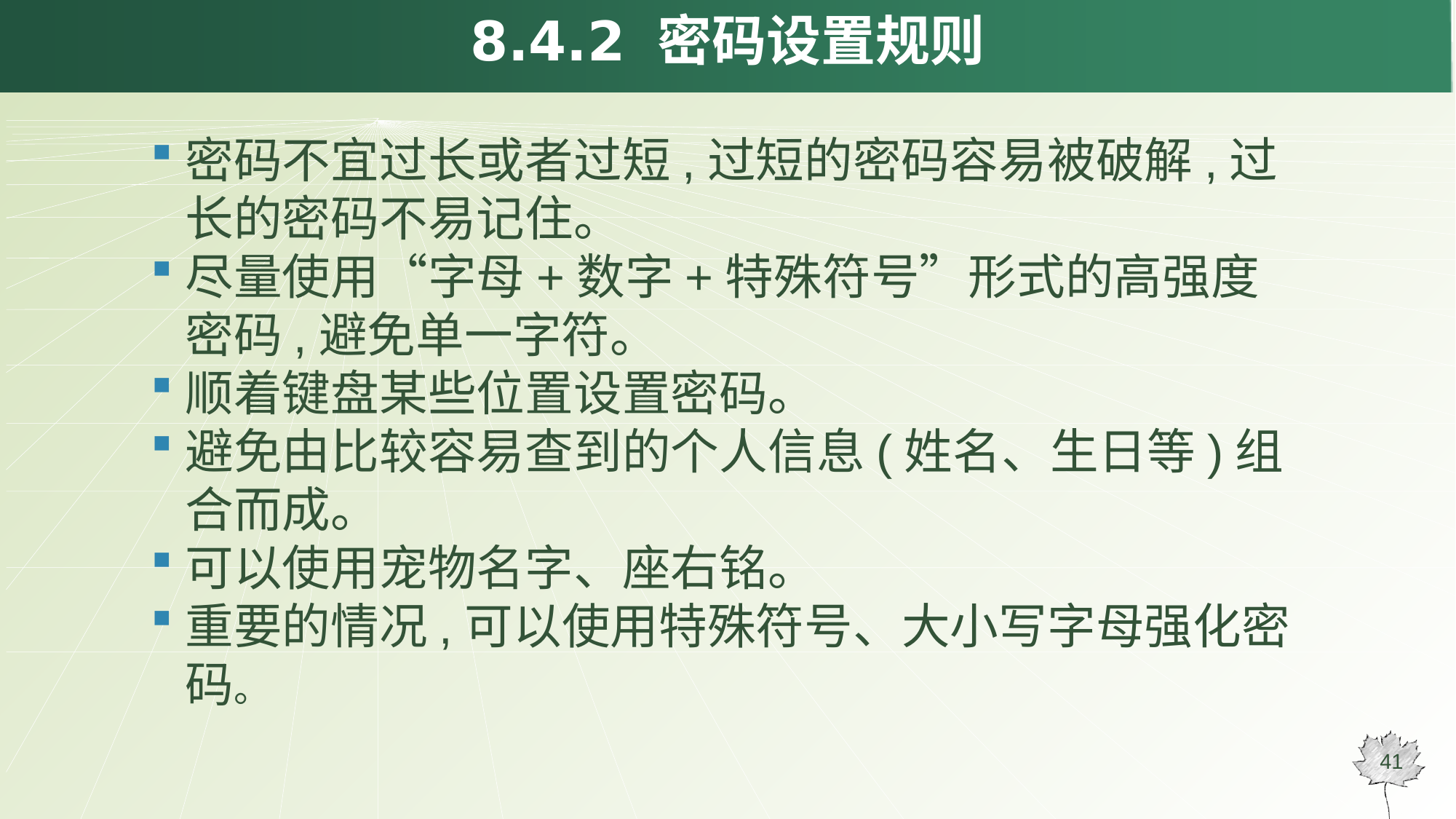

# 8.4.2 密码设置规则
密码不宜过长或者过短,过短的密码容易被破解,过长的密码不易记住。
尽量使用“字母+数字+特殊符号”形式的高强度密码,避免单一字符。
顺着键盘某些位置设置密码。
避免由比较容易查到的个人信息(姓名、生日等)组合而成。
可以使用宠物名字、座右铭。
重要的情况,可以使用特殊符号、大小写字母强化密码。
41